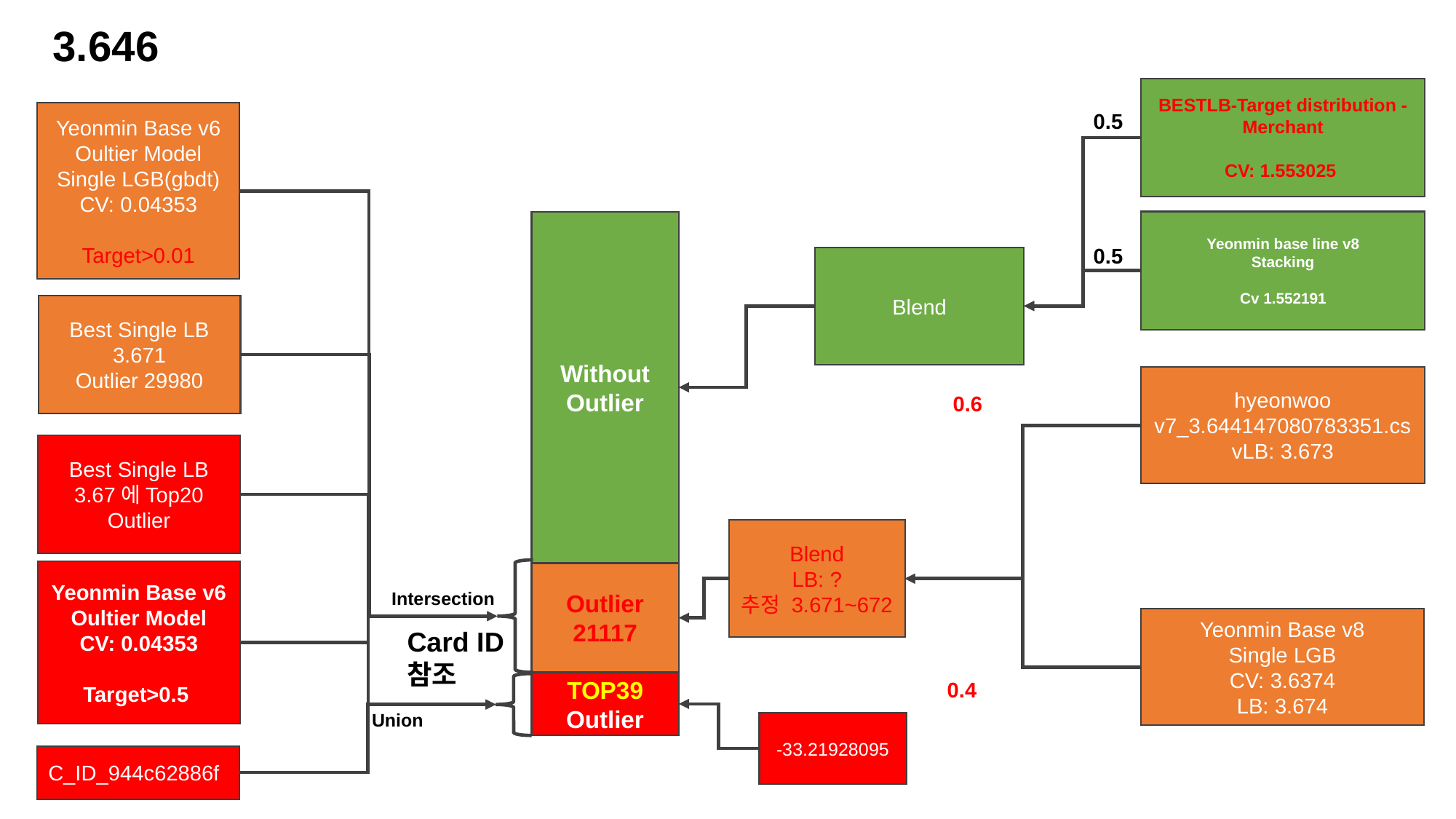

3.646
BESTLB-Target distribution - Merchant
CV: 1.553025
Yeonmin Base v6
Oultier Model
Single LGB(gbdt)
CV: 0.04353

Target>0.01
0.5
Without
Outlier
Yeonmin base line v8
Stacking

Cv 1.552191
0.5
Blend
Best Single LB 3.671
Outlier 29980
hyeonwoo
v7_3.644147080783351.csvLB: 3.673
0.6
Best Single LB 3.67에Top20 Outlier
Blend
LB: ?
추정 3.671~672

Yeonmin Base v6
Oultier Model
CV: 0.04353

Target>0.5
Outlier
21117
Intersection
Yeonmin Base v8
Single LGB
CV: 3.6374
LB: 3.674
Card ID 참조
0.4
TOP39 Outlier

Union
-33.21928095
C_ID_944c62886f